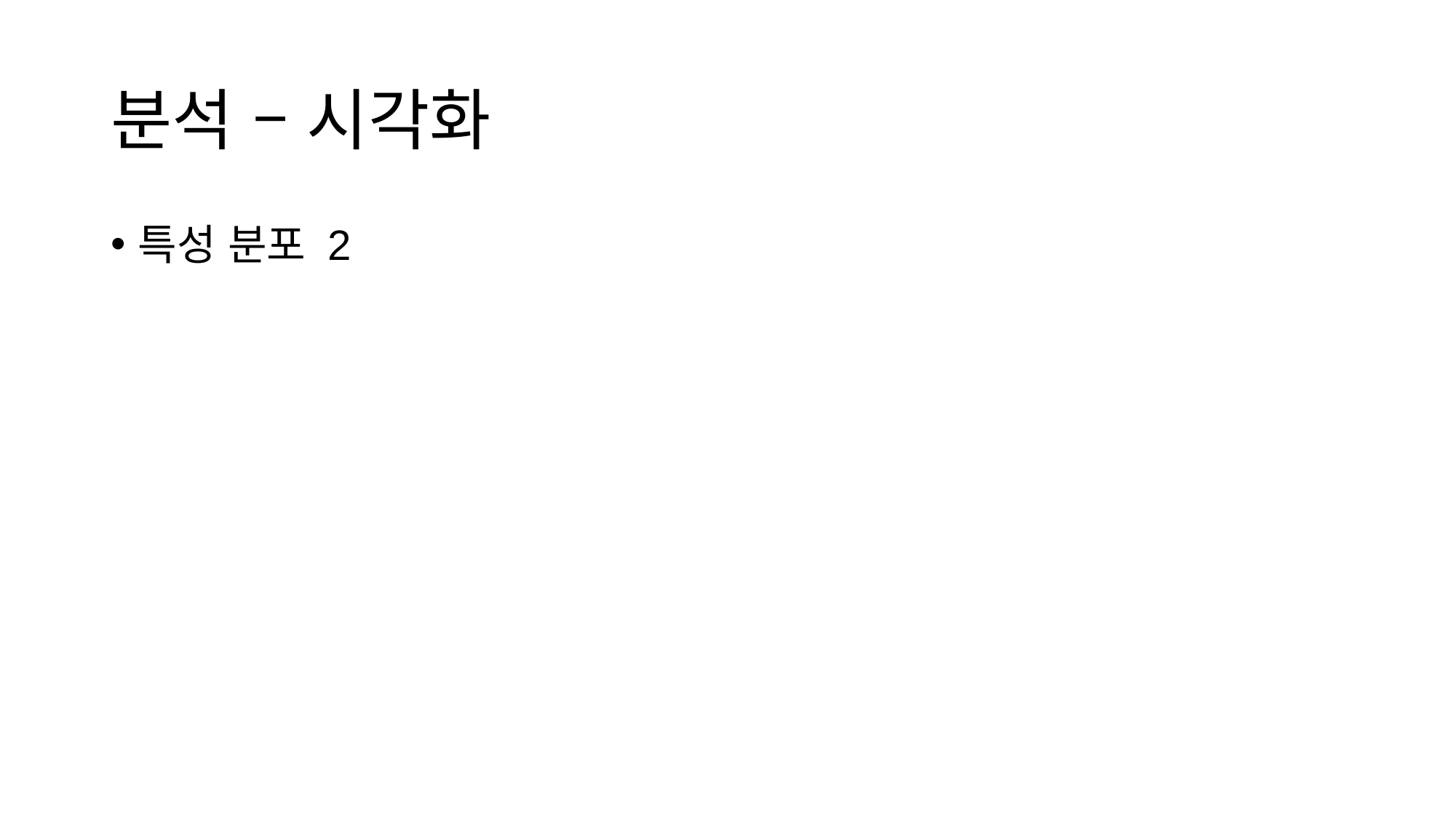

# 분석 – 시각화
특성 분포 2